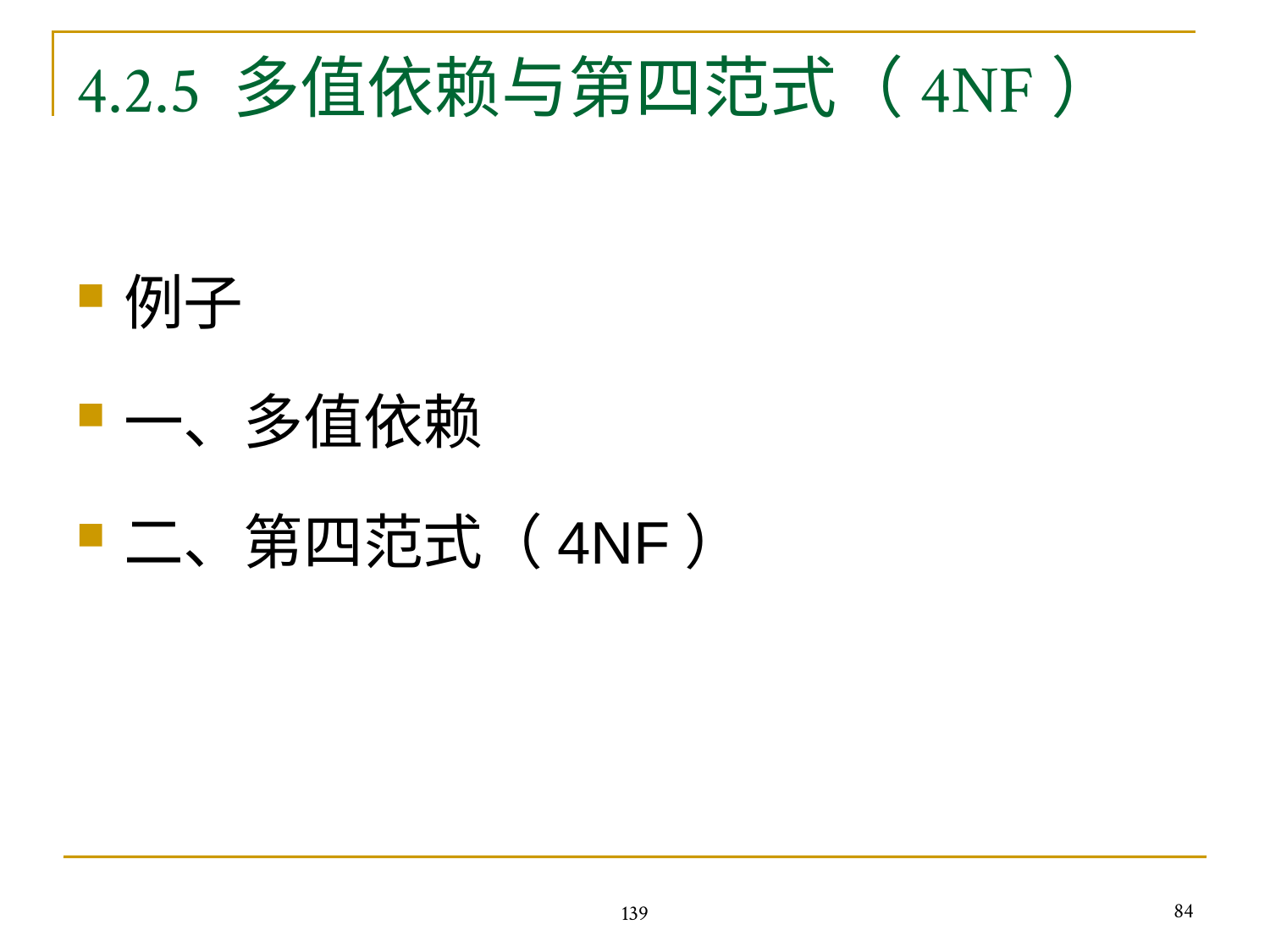

# 4.2.5 多值依赖与第四范式（4NF）
例子
一、多值依赖
二、第四范式（4NF）
84
139